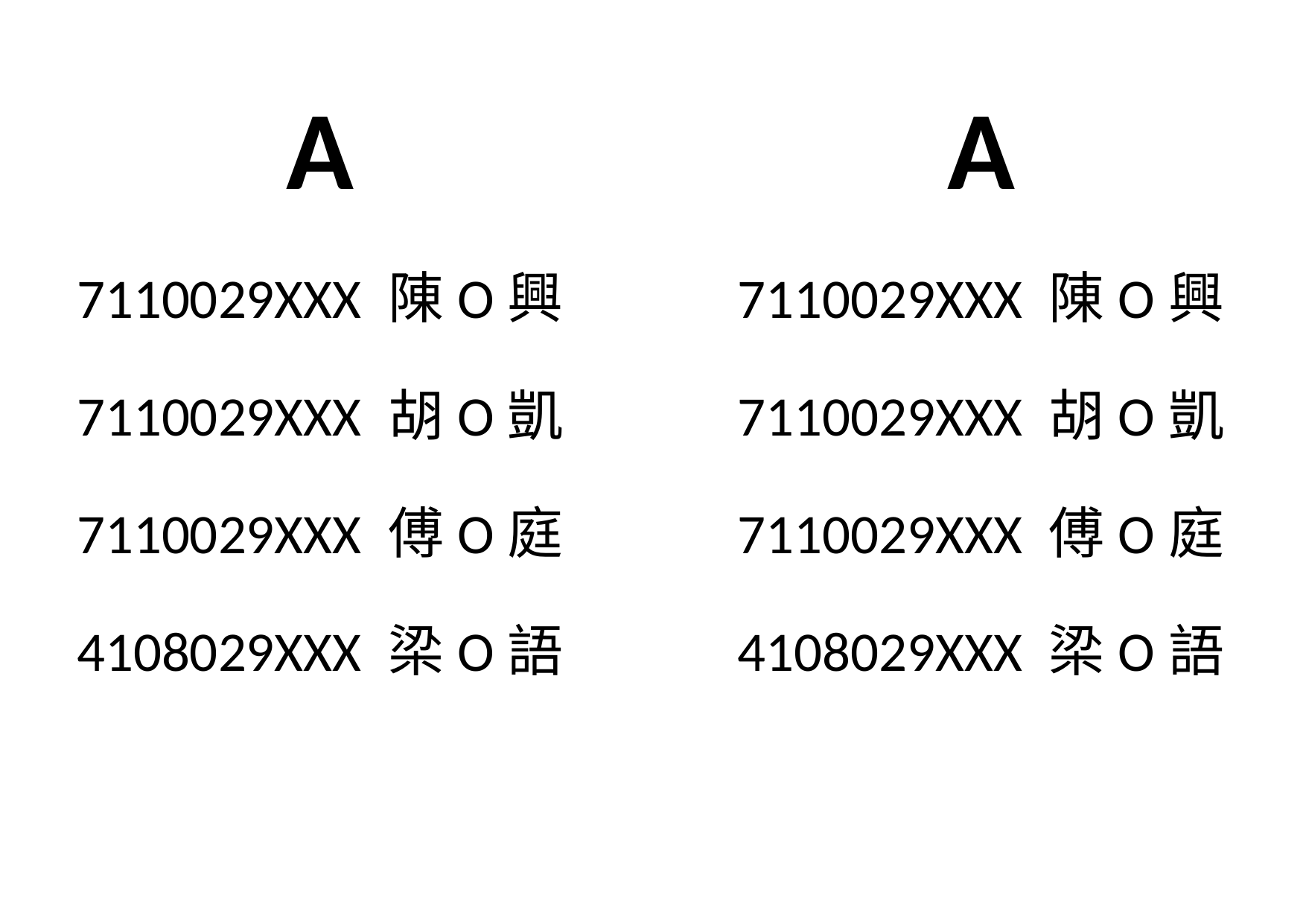

A
A
7110029XXX 陳O興
7110029XXX 胡O凱
7110029XXX 傅O庭
4108029XXX 梁O語
7110029XXX 陳O興
7110029XXX 胡O凱
7110029XXX 傅O庭
4108029XXX 梁O語